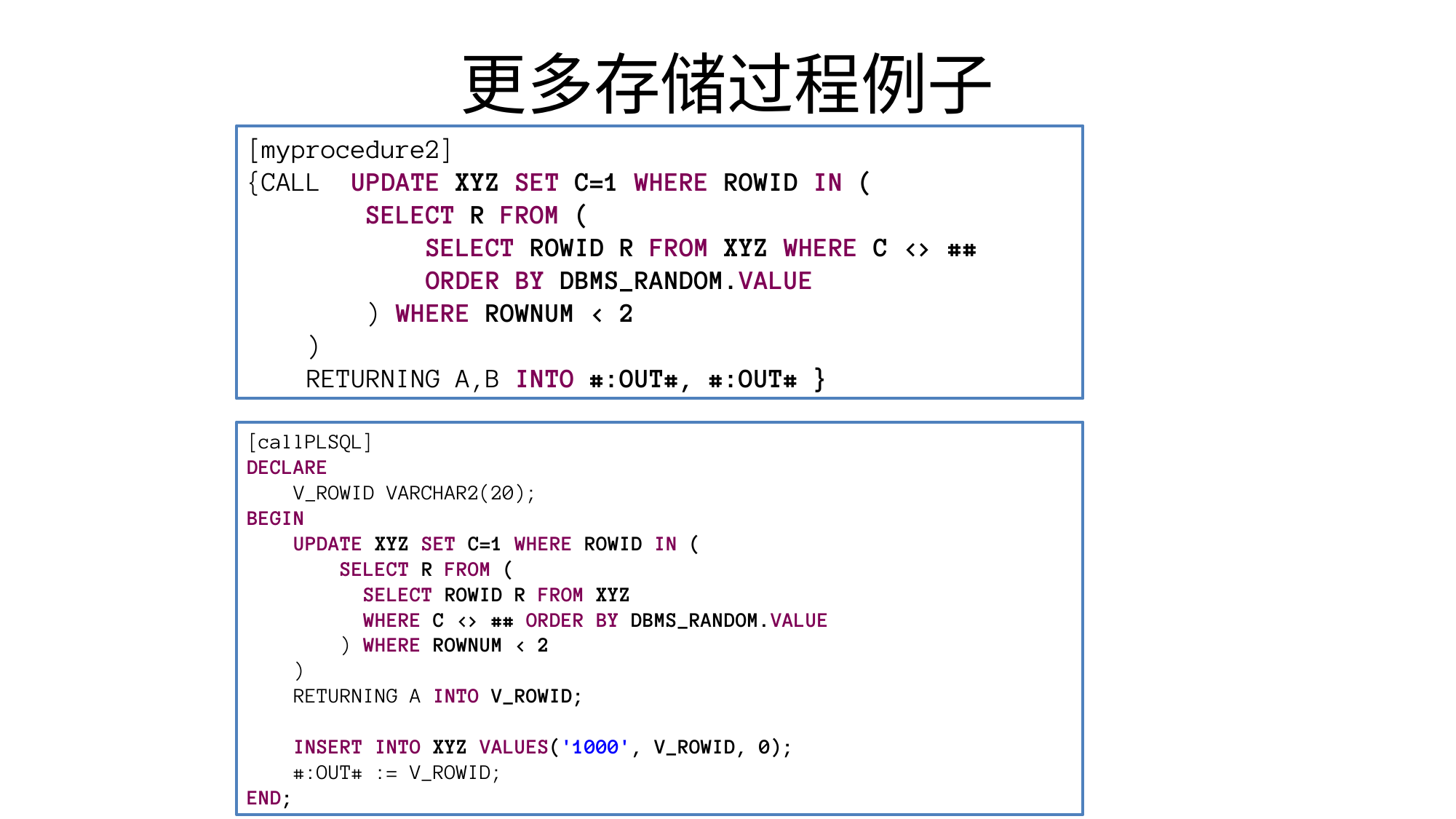

# 更多存储过程例子
[myprocedure2]
{CALL  UPDATE XYZ SET C=1 WHERE ROWID IN (
        SELECT R FROM (
            SELECT ROWID R FROM XYZ WHERE C <> ##
            ORDER BY DBMS_RANDOM.VALUE
        ) WHERE ROWNUM < 2
    )
    RETURNING A,B INTO #:OUT#, #:OUT# }
[callPLSQL]
DECLARE
    V_ROWID VARCHAR2(20);
BEGIN
    UPDATE XYZ SET C=1 WHERE ROWID IN (
        SELECT R FROM (
          SELECT ROWID R FROM XYZ
          WHERE C <> ## ORDER BY DBMS_RANDOM.VALUE
        ) WHERE ROWNUM < 2
    )
    RETURNING A INTO V_ROWID;

    INSERT INTO XYZ VALUES('1000', V_ROWID, 0);
    #:OUT# := V_ROWID;
END;